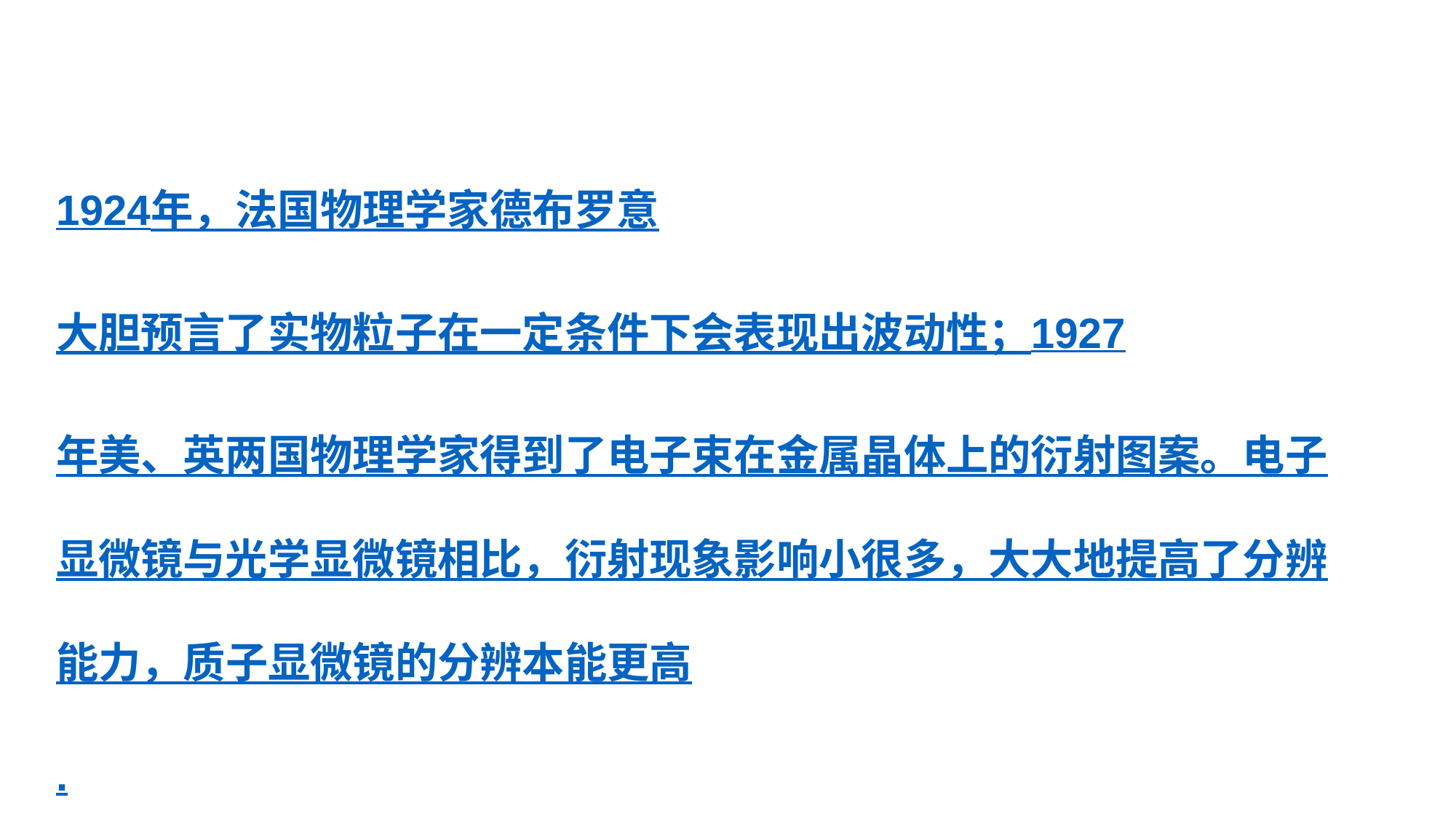

1924年，法国物理学家德布罗意大胆预言了实物粒子在一定条件下会表现出波动性；1927年美、英两国物理学家得到了电子束在金属晶体上的衍射图案。电子显微镜与光学显微镜相比，衍射现象影响小很多，大大地提高了分辨能力，质子显微镜的分辨本能更高.